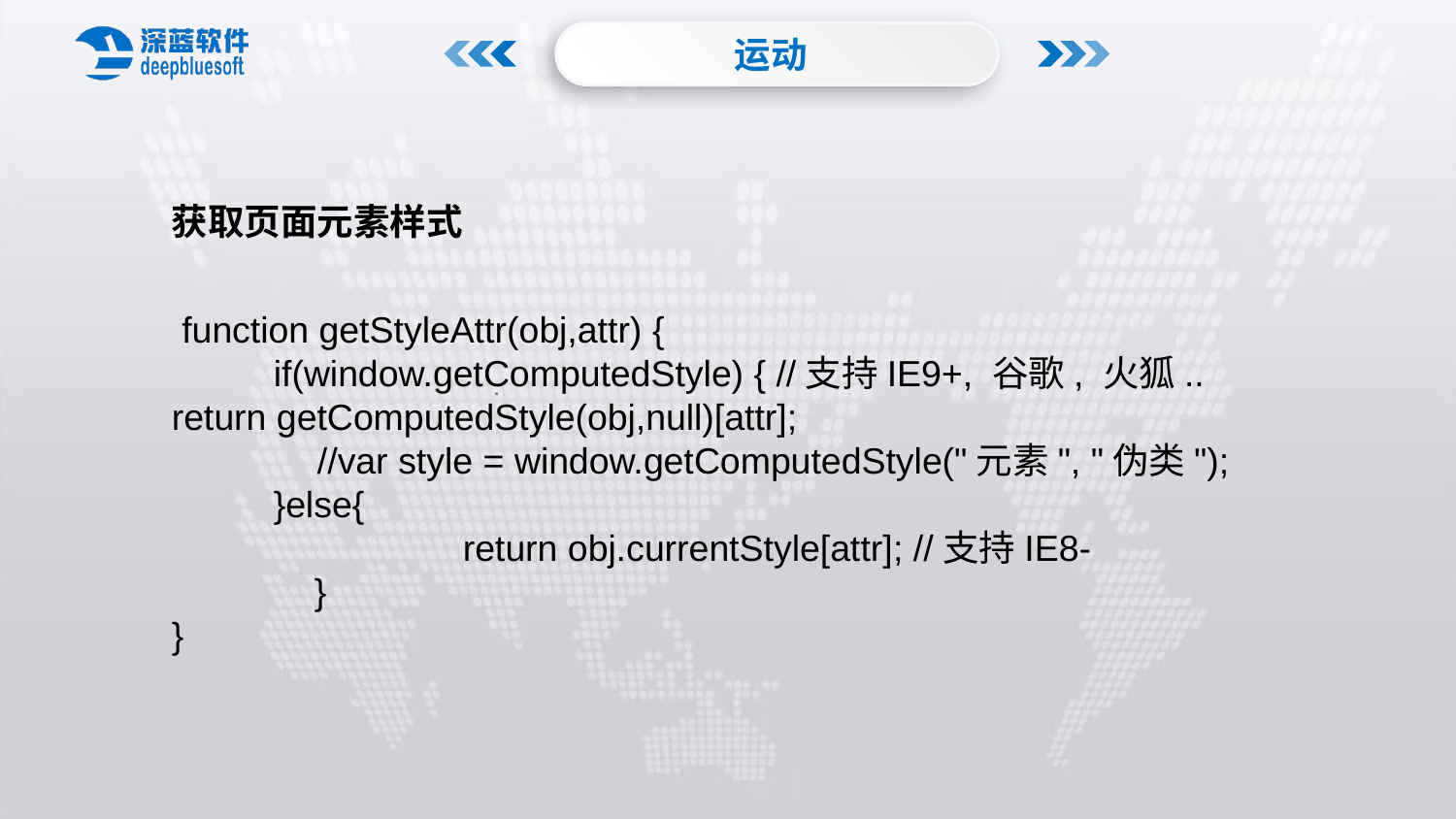

运动

获取页面元素样式
 function getStyleAttr(obj,attr) {
          if(window.getComputedStyle) { //支持IE9+, 谷歌, 火狐..	return getComputedStyle(obj,null)[attr];
	//var style = window.getComputedStyle("元素", "伪类");
          }else{
		return obj.currentStyle[attr]; //支持IE8-
              }
}